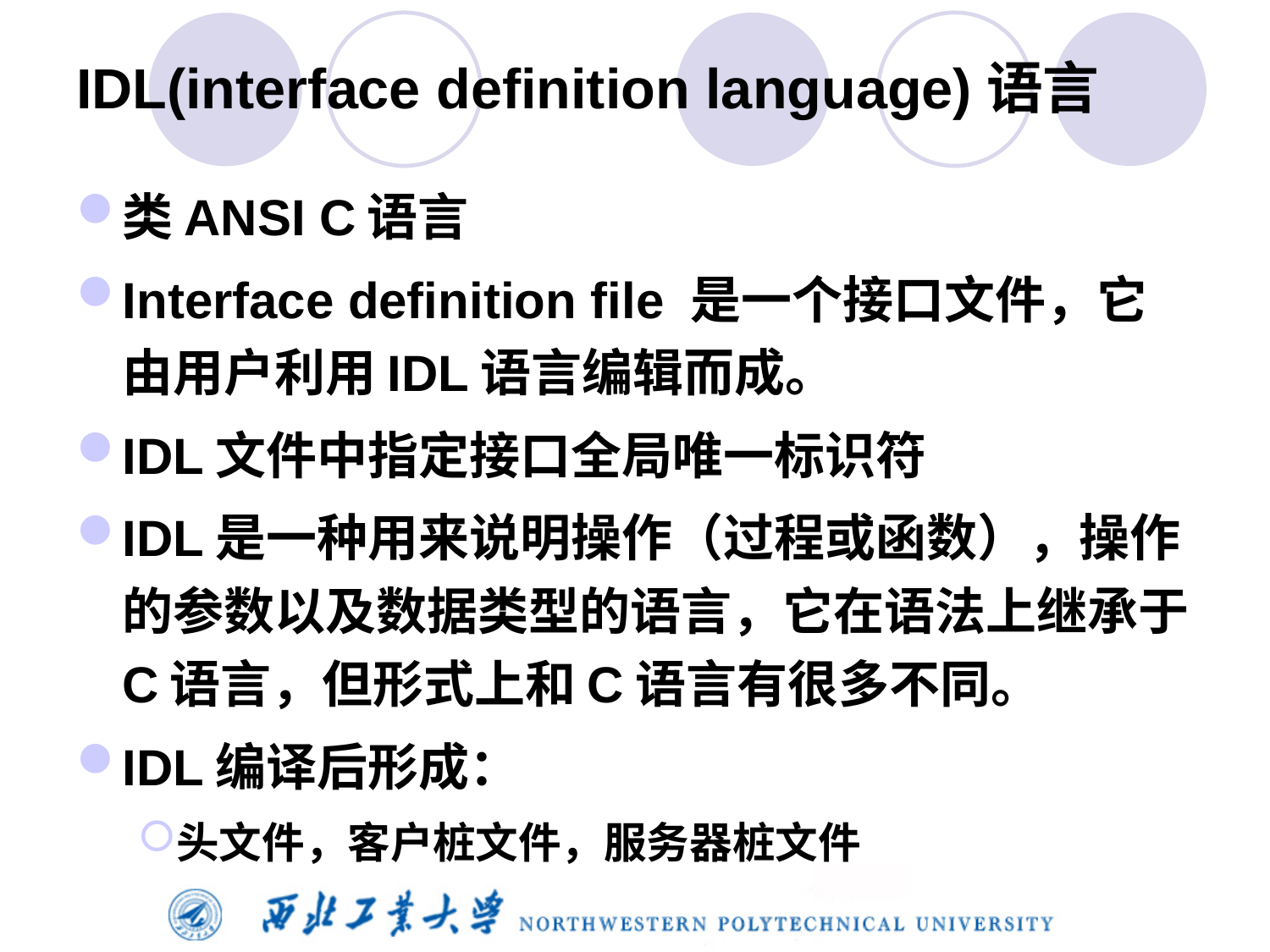

# IDL(interface definition language)语言
类ANSI C语言
Interface definition file 是一个接口文件，它由用户利用IDL语言编辑而成。
IDL文件中指定接口全局唯一标识符
IDL是一种用来说明操作（过程或函数），操作的参数以及数据类型的语言，它在语法上继承于C语言，但形式上和C语言有很多不同。
IDL编译后形成：
头文件，客户桩文件，服务器桩文件